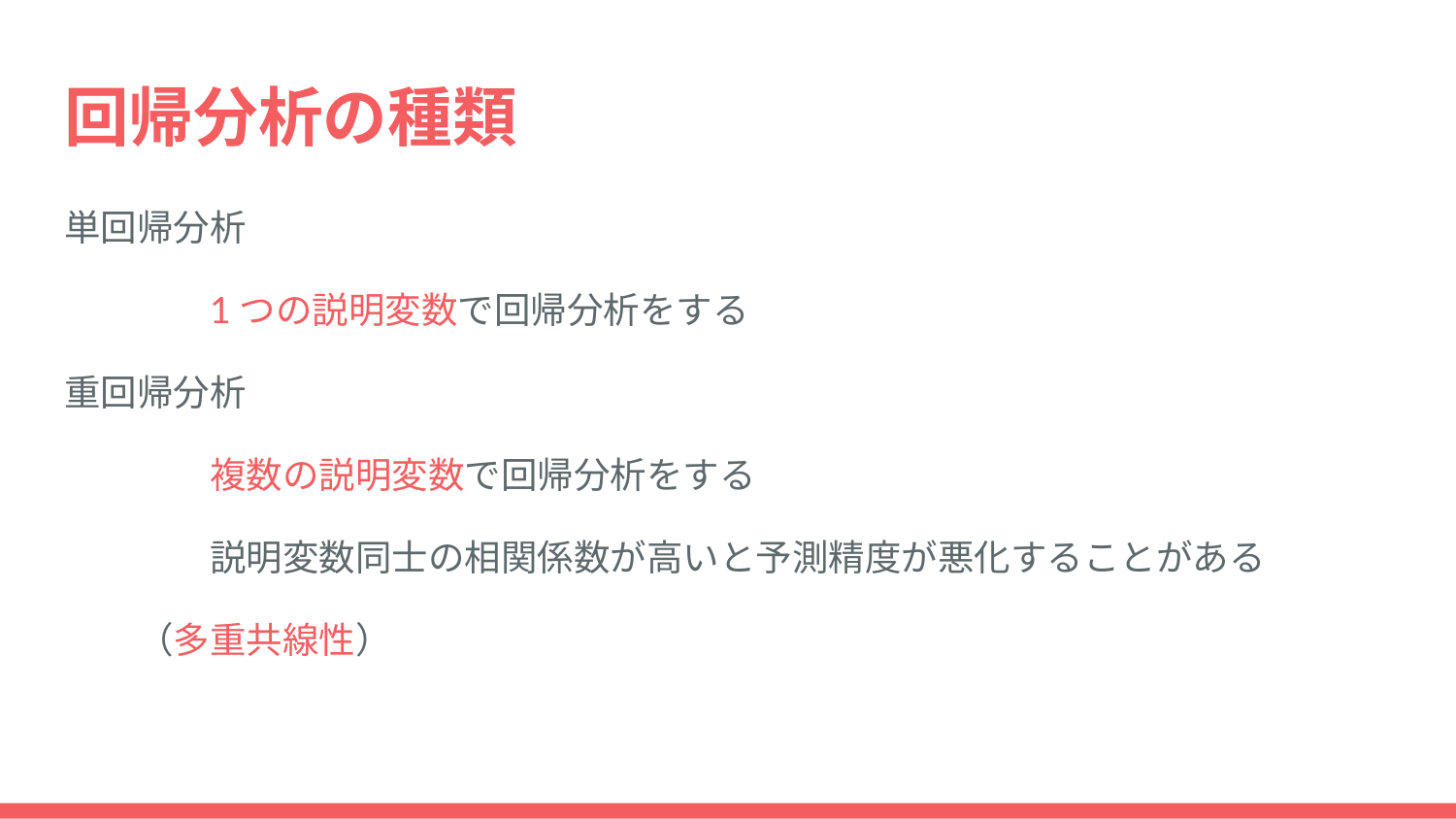

# 回帰分析の種類
単回帰分析
	1つの説明変数で回帰分析をする
重回帰分析
	複数の説明変数で回帰分析をする
	説明変数同士の相関係数が高いと予測精度が悪化することがある
（多重共線性）